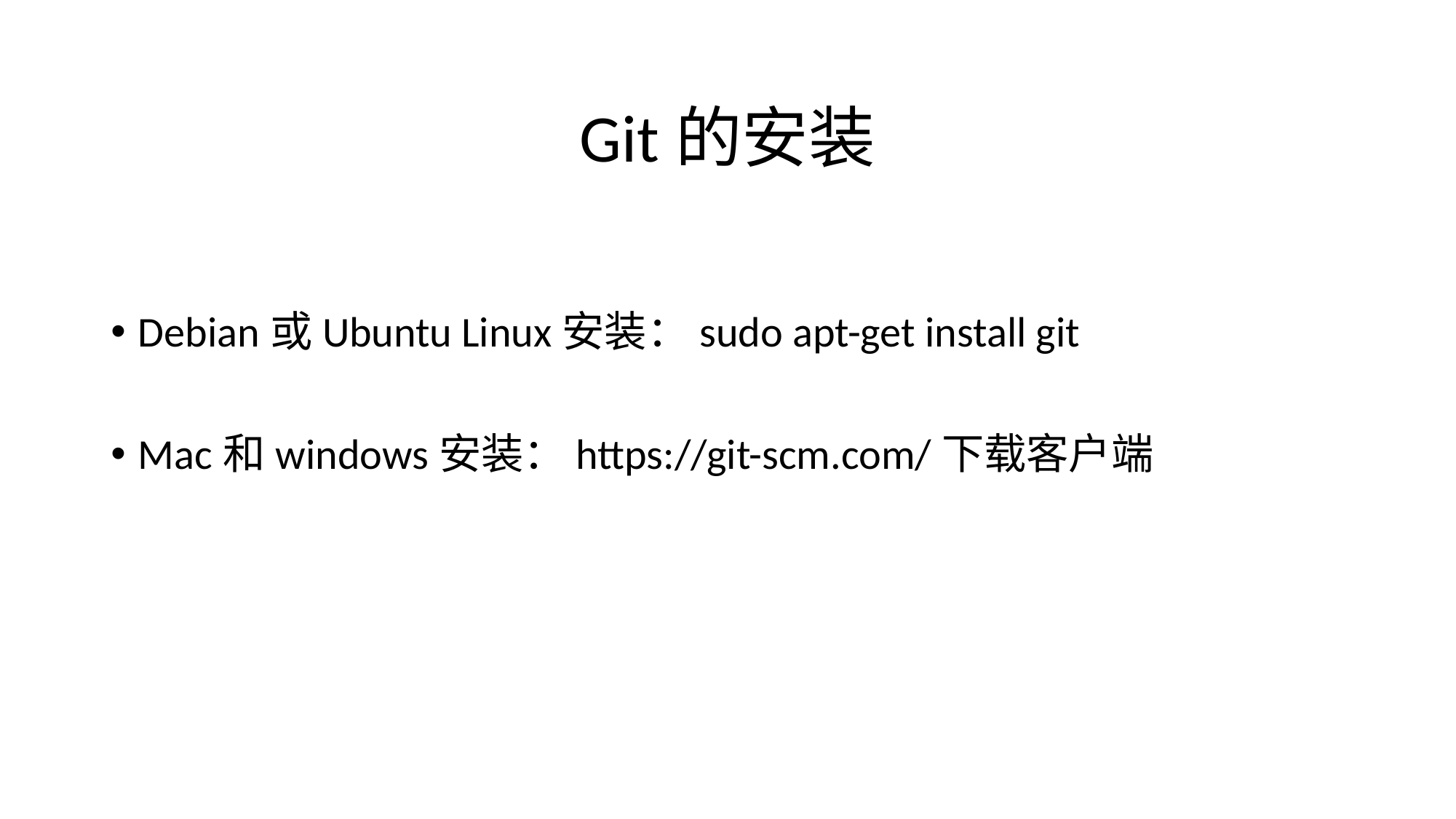

# Git的安装
Debian或Ubuntu Linux安装：sudo apt-get install git

Mac和windows安装：https://git-scm.com/下载客户端